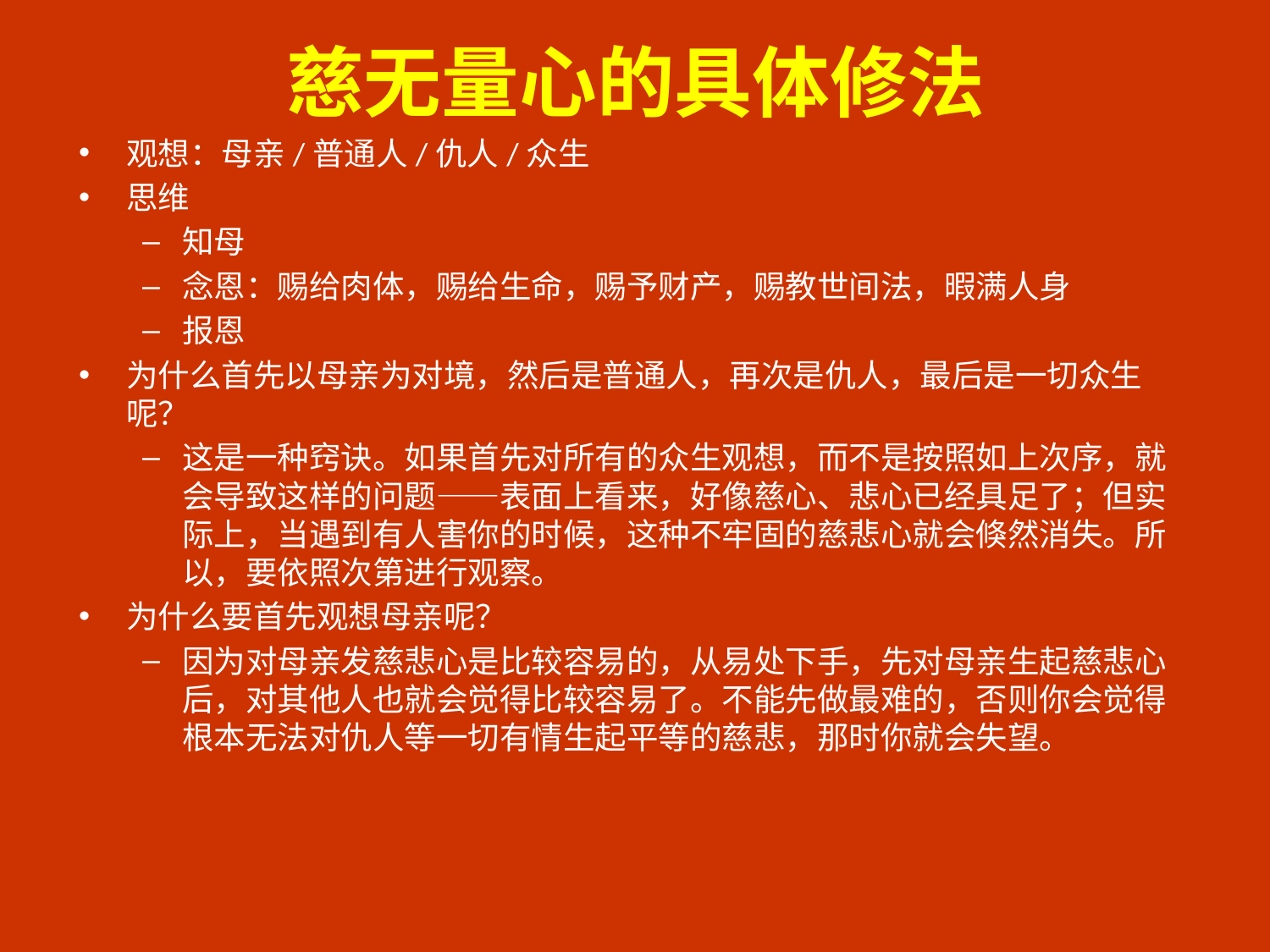

# 慈无量心的具体修法
观想：母亲/普通人/仇人/众生
思维
知母
念恩：赐给肉体，赐给生命，赐予财产，赐教世间法，暇满人身
报恩
为什么首先以母亲为对境，然后是普通人，再次是仇人，最后是一切众生呢？
这是一种窍诀。如果首先对所有的众生观想，而不是按照如上次序，就会导致这样的问题——表面上看来，好像慈心、悲心已经具足了；但实际上，当遇到有人害你的时候，这种不牢固的慈悲心就会倏然消失。所以，要依照次第进行观察。
为什么要首先观想母亲呢？
因为对母亲发慈悲心是比较容易的，从易处下手，先对母亲生起慈悲心后，对其他人也就会觉得比较容易了。不能先做最难的，否则你会觉得根本无法对仇人等一切有情生起平等的慈悲，那时你就会失望。